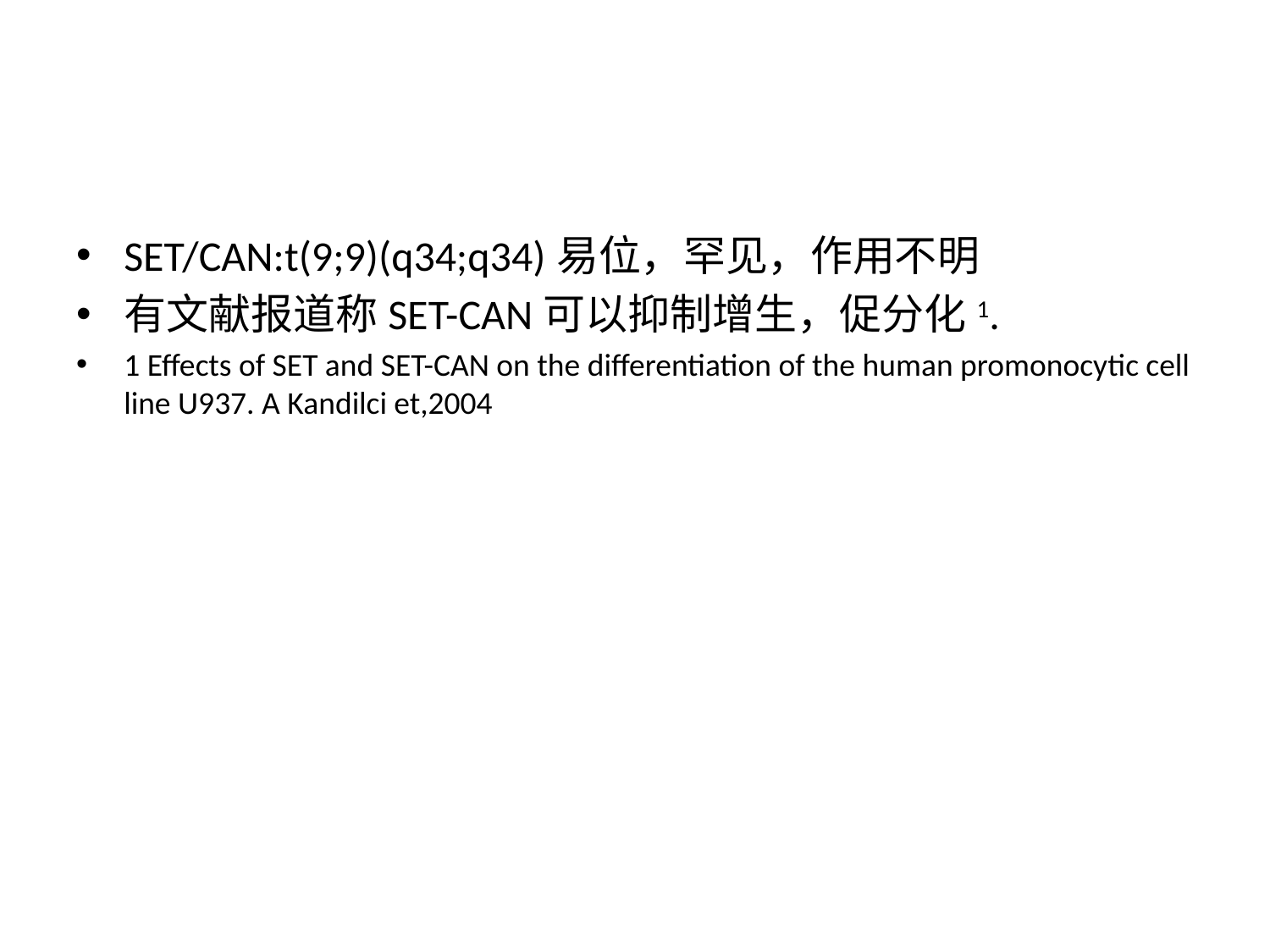

#
SET/CAN:t(9;9)(q34;q34)易位，罕见，作用不明
有文献报道称SET-CAN可以抑制增生，促分化1.
1 Effects of SET and SET-CAN on the differentiation of the human promonocytic cell line U937. A Kandilci et,2004